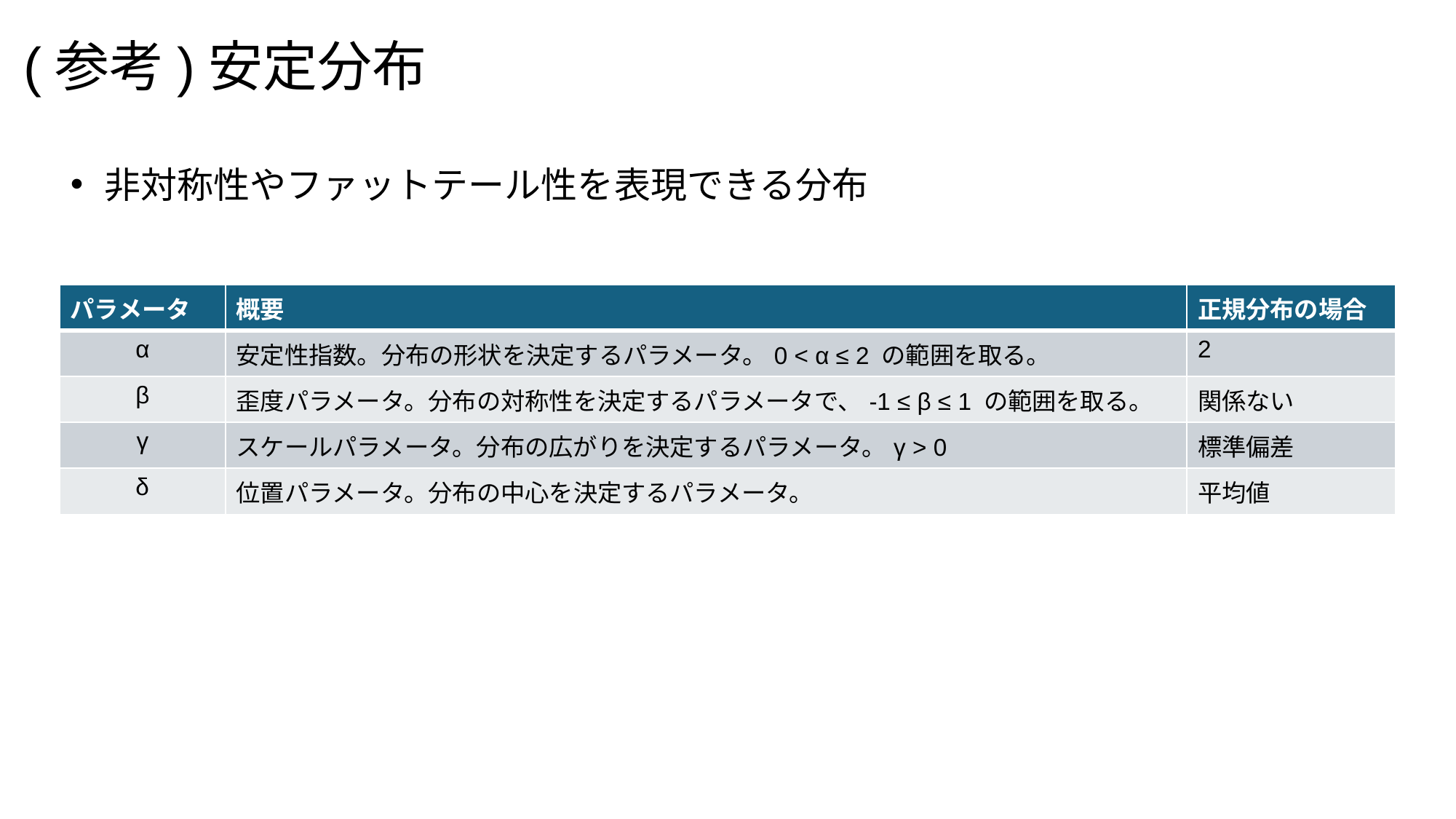

# (参考)安定分布
非対称性やファットテール性を表現できる分布
| パラメータ | 概要 | 正規分布の場合 |
| --- | --- | --- |
| α | 安定性指数。分布の形状を決定するパラメータ。0 < α ≤ 2 の範囲を取る。 | 2 |
| β | 歪度パラメータ。分布の対称性を決定するパラメータで、-1 ≤ β ≤ 1 の範囲を取る。 | 関係ない |
| γ | スケールパラメータ。分布の広がりを決定するパラメータ。γ > 0 | 標準偏差 |
| δ | 位置パラメータ。分布の中心を決定するパラメータ。 | 平均値 |